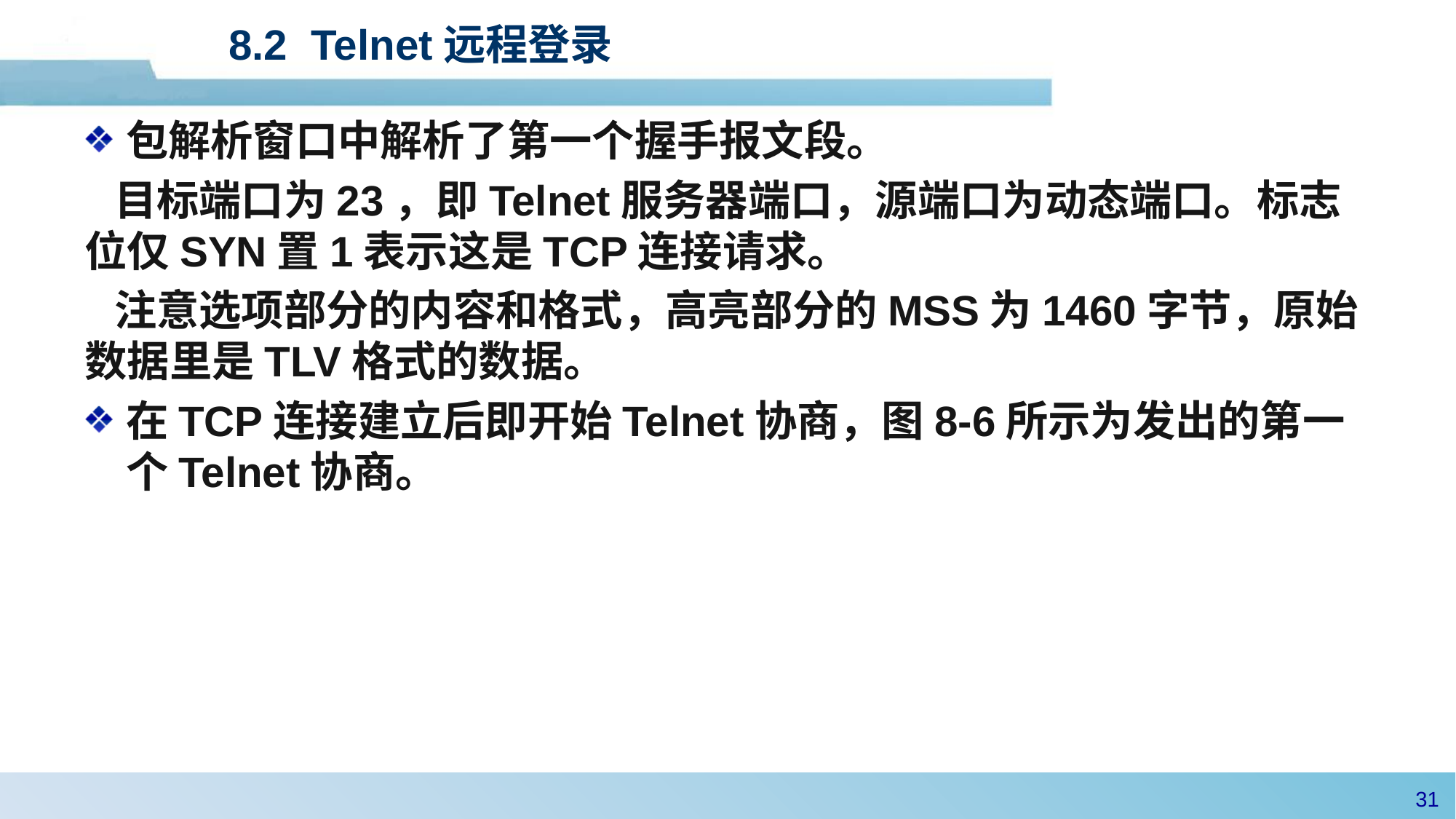

#
8.2  Telnet远程登录
包解析窗口中解析了第一个握手报文段。
  目标端口为23，即Telnet服务器端口，源端口为动态端口。标志位仅SYN置1表示这是TCP连接请求。
  注意选项部分的内容和格式，高亮部分的MSS为1460字节，原始数据里是TLV格式的数据。
在TCP连接建立后即开始Telnet协商，图8-6所示为发出的第一个Telnet协商。
31